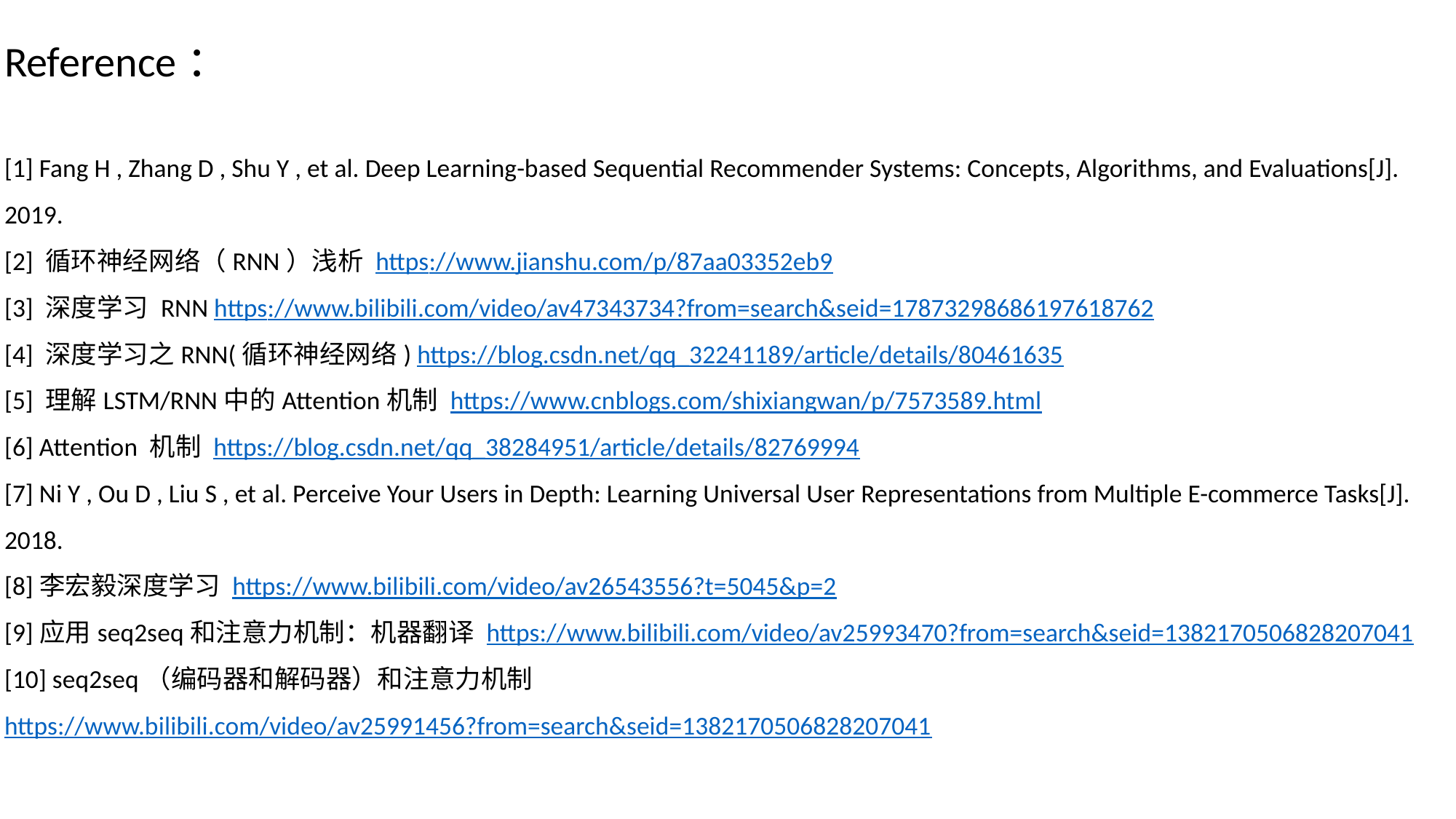

Reference：

[1] Fang H , Zhang D , Shu Y , et al. Deep Learning-based Sequential Recommender Systems: Concepts, Algorithms, and Evaluations[J]. 2019.
[2] 循环神经网络（RNN）浅析 https://www.jianshu.com/p/87aa03352eb9
[3] 深度学习 RNN https://www.bilibili.com/video/av47343734?from=search&seid=17873298686197618762
[4] 深度学习之RNN(循环神经网络) https://blog.csdn.net/qq_32241189/article/details/80461635
[5] 理解LSTM/RNN中的Attention机制 https://www.cnblogs.com/shixiangwan/p/7573589.html
[6] Attention 机制 https://blog.csdn.net/qq_38284951/article/details/82769994
[7] Ni Y , Ou D , Liu S , et al. Perceive Your Users in Depth: Learning Universal User Representations from Multiple E-commerce Tasks[J]. 2018.
[8]李宏毅深度学习 https://www.bilibili.com/video/av26543556?t=5045&p=2
[9]应用seq2seq和注意力机制：机器翻译 https://www.bilibili.com/video/av25993470?from=search&seid=1382170506828207041
[10] seq2seq（编码器和解码器）和注意力机制 https://www.bilibili.com/video/av25991456?from=search&seid=1382170506828207041